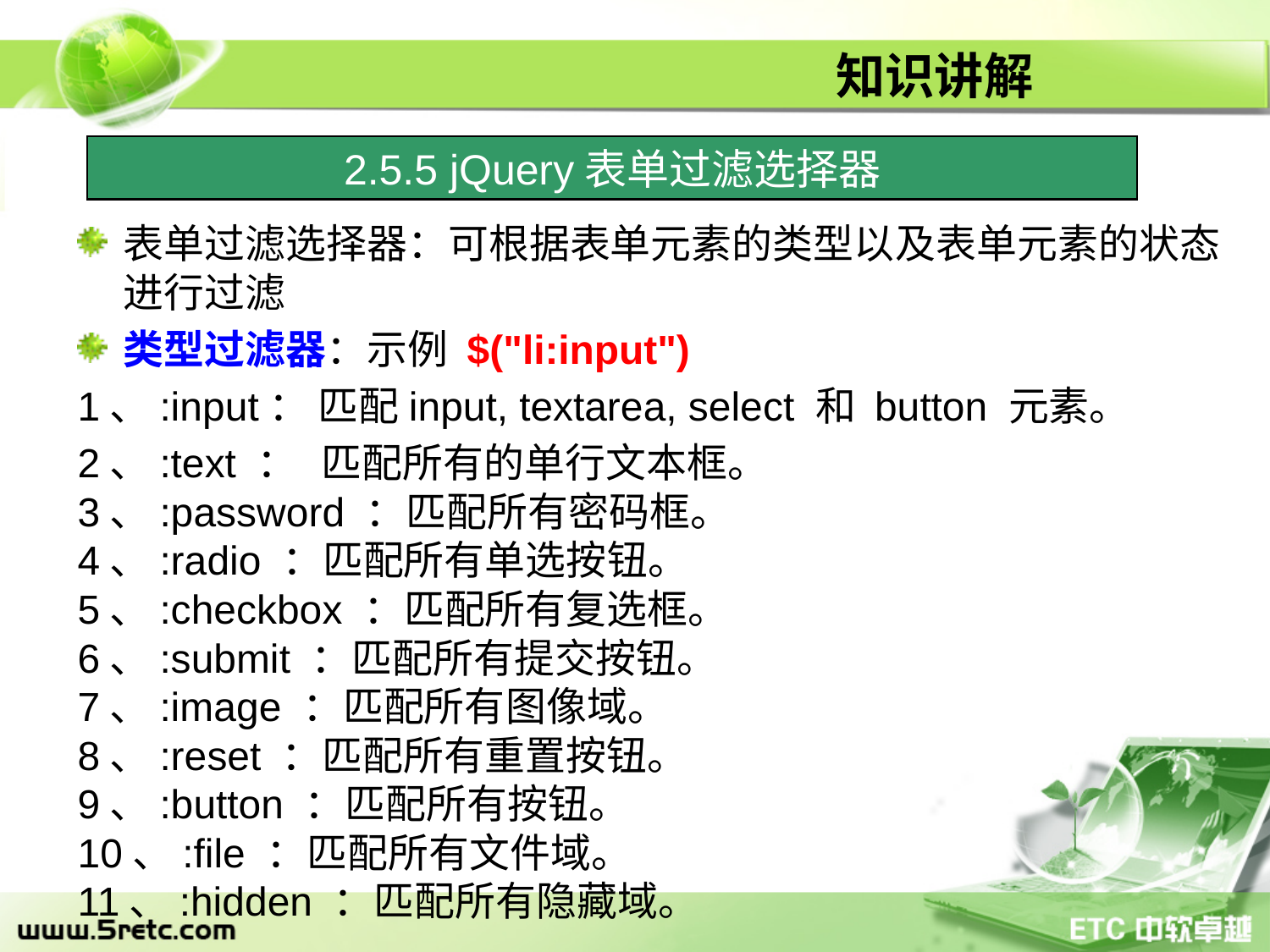

# 知识讲解
2.5.5 jQuery表单过滤选择器
表单过滤选择器：可根据表单元素的类型以及表单元素的状态进行过滤
类型过滤器：示例 $("li:input")
1、:input： 匹配input, textarea, select 和 button 元素。
2、:text ：	匹配所有的单行文本框。
3、:password ：匹配所有密码框。
4、:radio ：匹配所有单选按钮。
5、:checkbox ：匹配所有复选框。
6、:submit ：匹配所有提交按钮。
7、:image ：匹配所有图像域。
8、:reset ：匹配所有重置按钮。
9、:button ：匹配所有按钮。
10、:file ：匹配所有文件域。
11、:hidden ：匹配所有隐藏域。